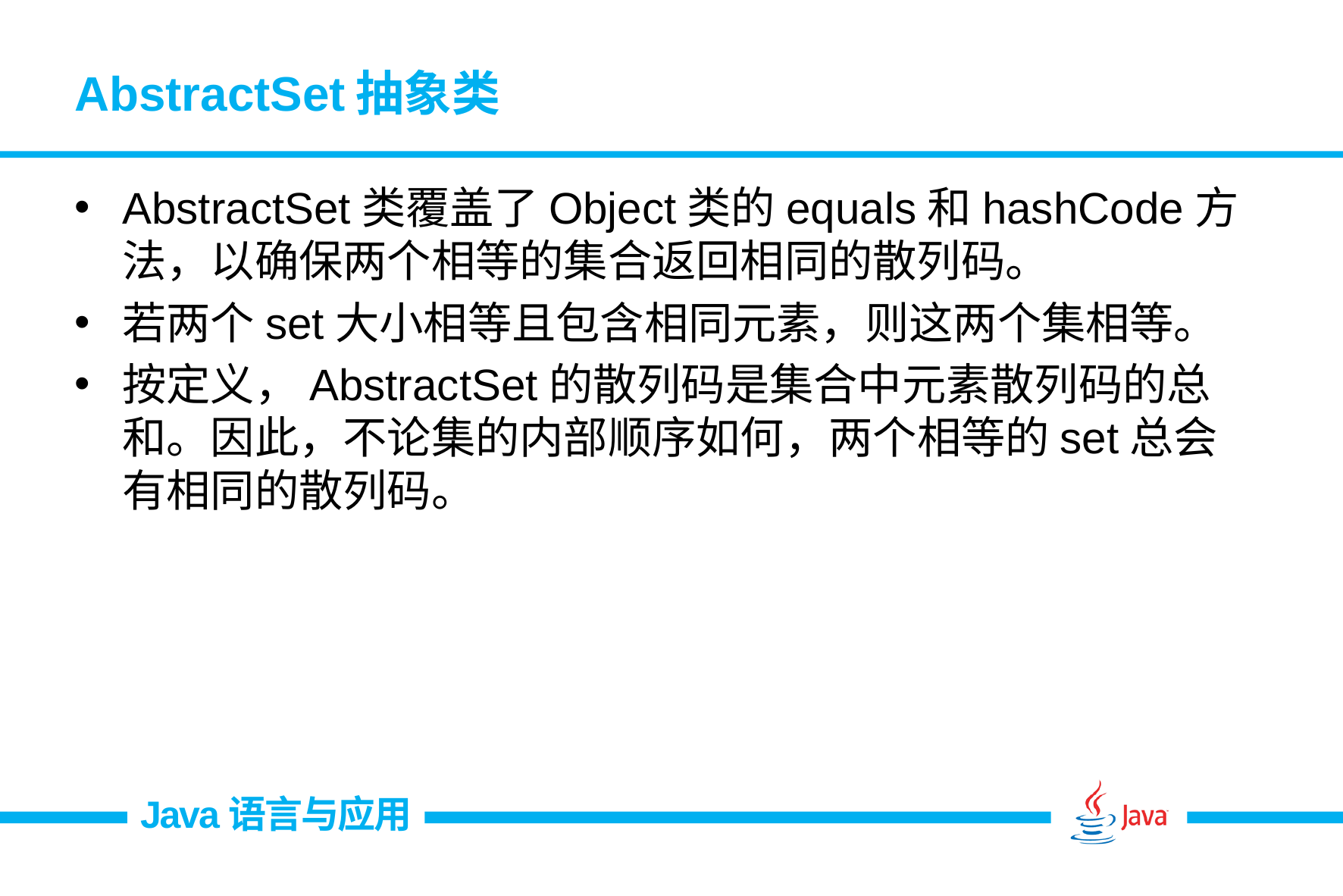

# AbstractSet抽象类
AbstractSet类覆盖了Object类的equals和hashCode方法，以确保两个相等的集合返回相同的散列码。
若两个set大小相等且包含相同元素，则这两个集相等。
按定义，AbstractSet的散列码是集合中元素散列码的总和。因此，不论集的内部顺序如何，两个相等的set总会有相同的散列码。